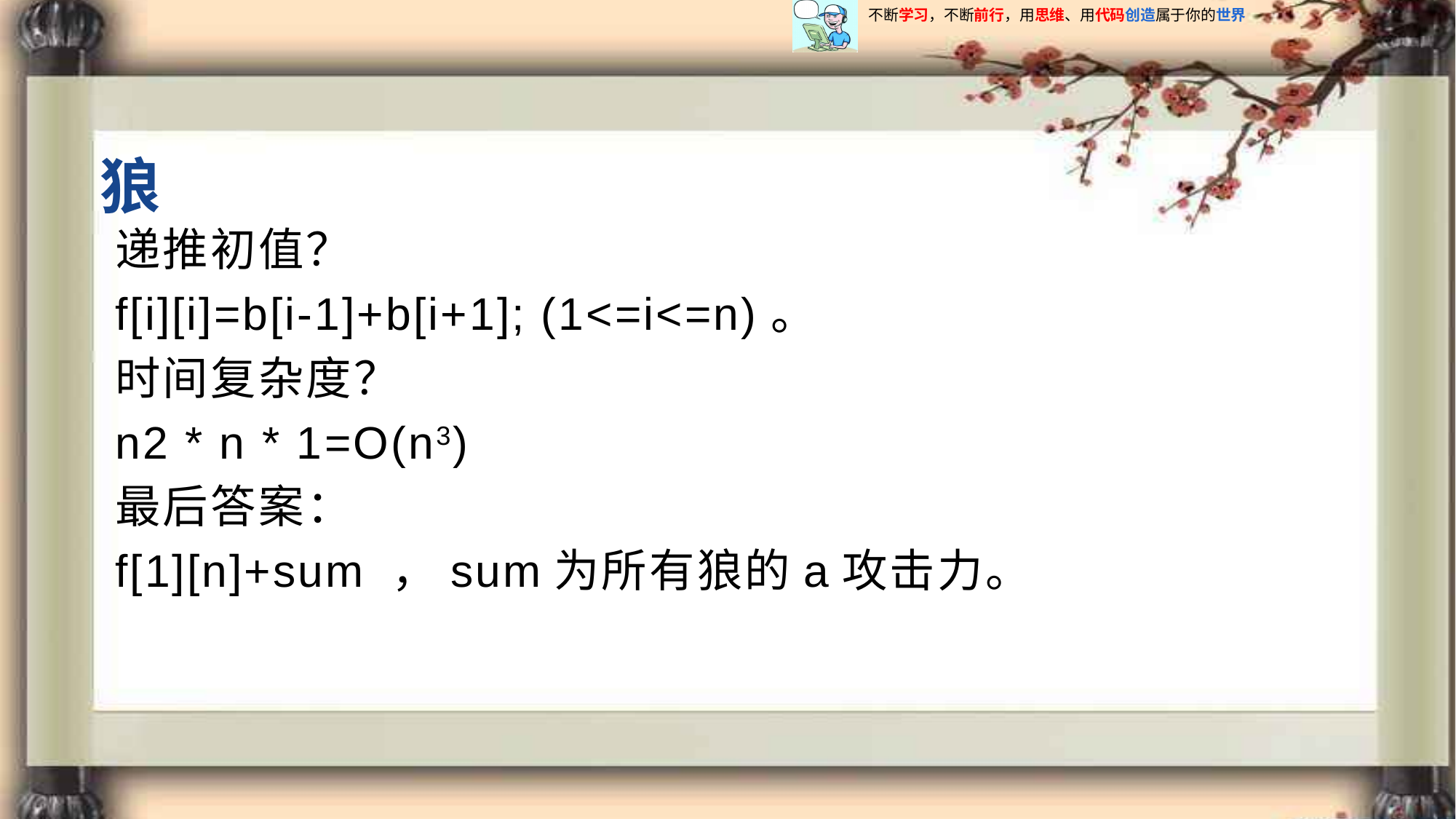

# 狼
递推初值？
f[i][i]=b[i-1]+b[i+1]; (1<=i<=n)。
时间复杂度？
n2 * n * 1=O(n3)
最后答案：
f[1][n]+sum ，sum为所有狼的a攻击力。